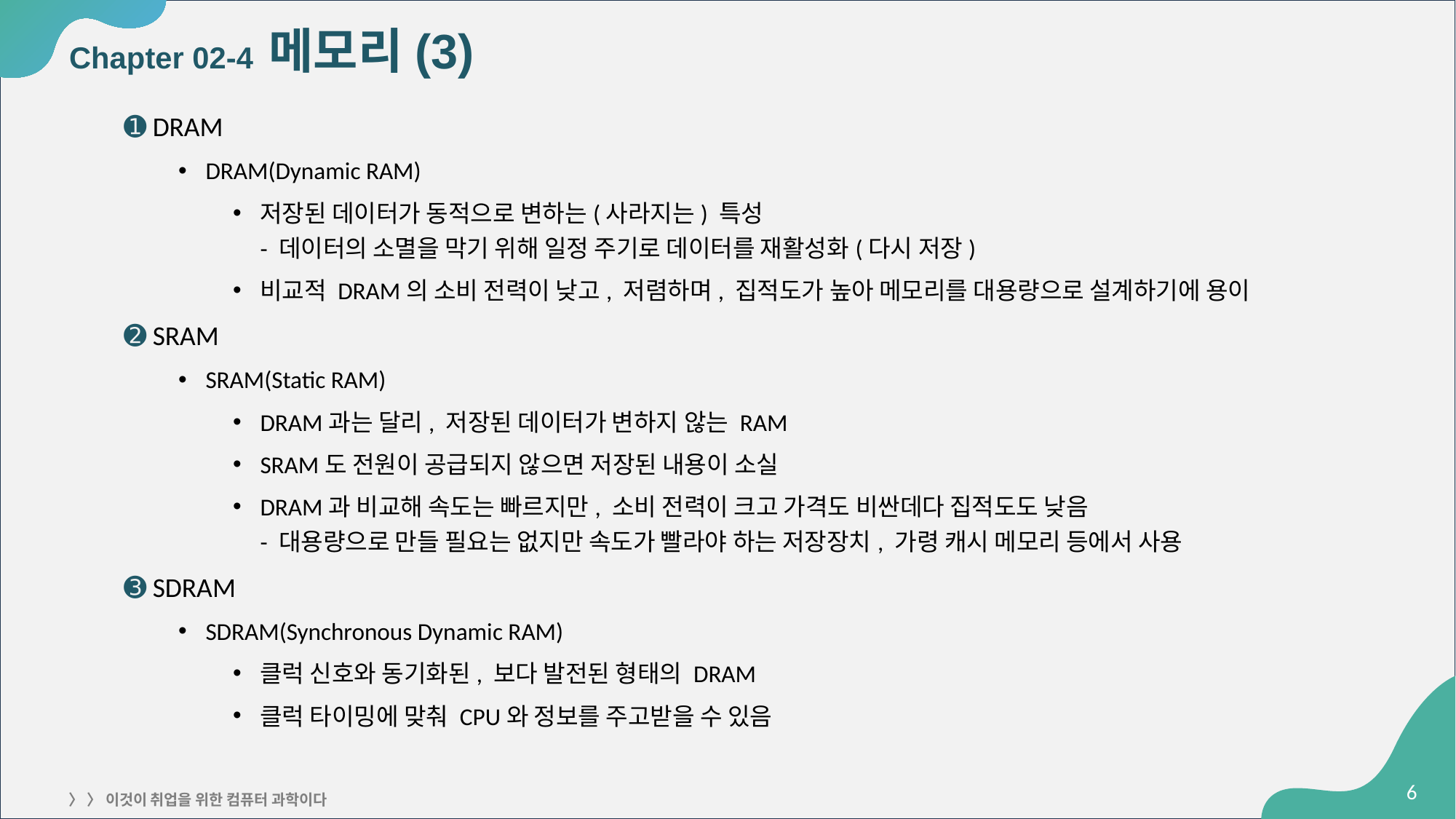

# Chapter 02-4 메모리(3)
➊ DRAM
DRAM(Dynamic RAM)
저장된 데이터가 동적으로 변하는(사라지는) 특성
- 데이터의 소멸을 막기 위해 일정 주기로 데이터를 재활성화(다시 저장)
비교적 DRAM의 소비 전력이 낮고, 저렴하며, 집적도가 높아 메모리를 대용량으로 설계하기에 용이
➋ SRAM
SRAM(Static RAM)
DRAM과는 달리, 저장된 데이터가 변하지 않는 RAM
SRAM도 전원이 공급되지 않으면 저장된 내용이 소실
DRAM과 비교해 속도는 빠르지만, 소비 전력이 크고 가격도 비싼데다 집적도도 낮음
- 대용량으로 만들 필요는 없지만 속도가 빨라야 하는 저장장치, 가령 캐시 메모리 등에서 사용
➌ SDRAM
SDRAM(Synchronous Dynamic RAM)
클럭 신호와 동기화된, 보다 발전된 형태의 DRAM
클럭 타이밍에 맞춰 CPU와 정보를 주고받을 수 있음

6
〉 〉 이것이 취업을 위한 컴퓨터 과학이다